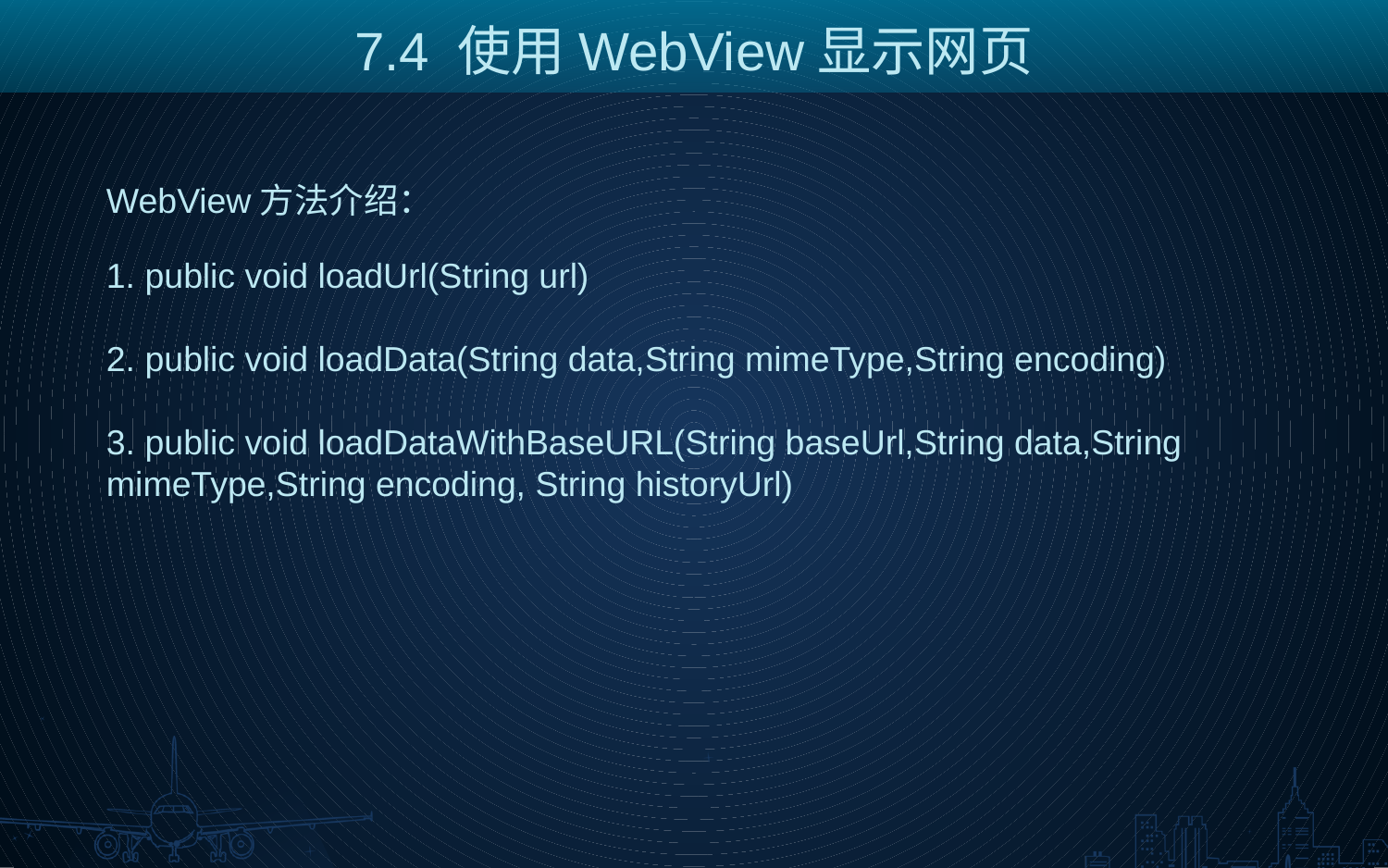

7.4 使用WebView显示网页
WebView方法介绍：
1. public void loadUrl(String url)

2. public void loadData(String data,String mimeType,String encoding)

3. public void loadDataWithBaseURL(String baseUrl,String data,String mimeType,String encoding, String historyUrl)